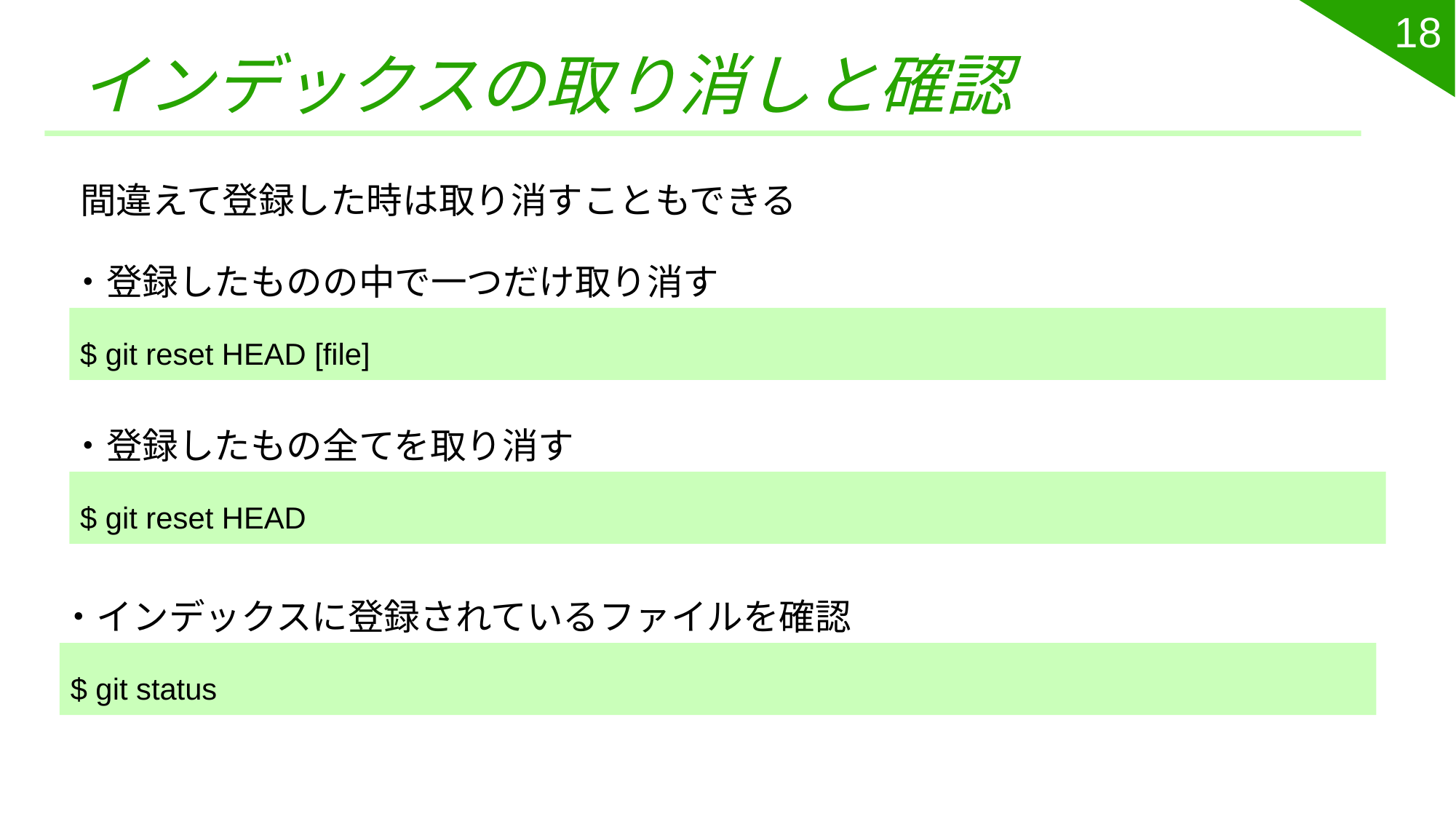

18
# インデックスの取り消しと確認
間違えて登録した時は取り消すこともできる
・登録したものの中で一つだけ取り消す
$ git reset HEAD [file]
・登録したもの全てを取り消す
$ git reset HEAD
・インデックスに登録されているファイルを確認
$ git status